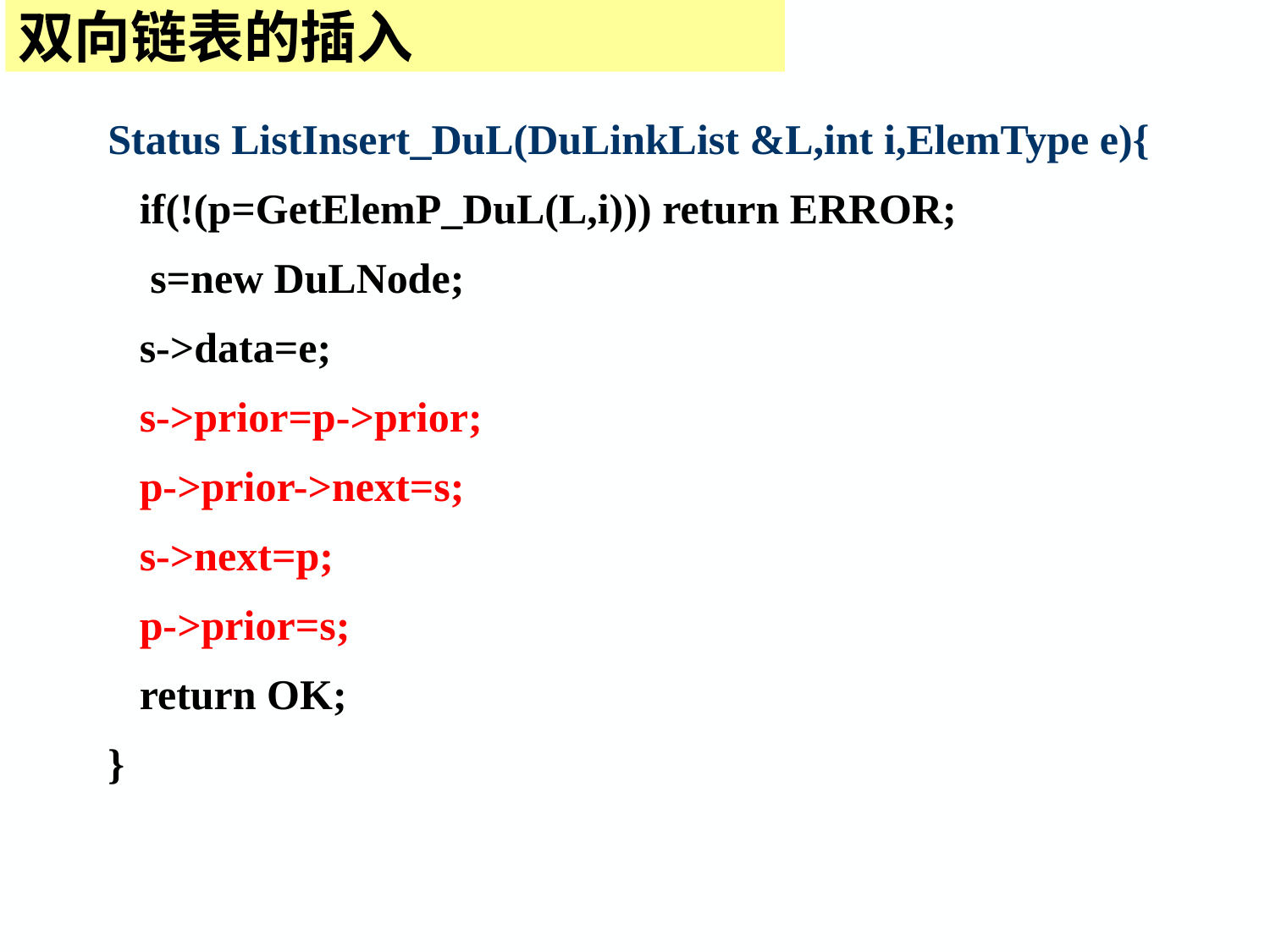

双向链表的插入
Status ListInsert_DuL(DuLinkList &L,int i,ElemType e){
   if(!(p=GetElemP_DuL(L,i))) return ERROR;
    s=new DuLNode;
   s->data=e;
   s->prior=p->prior;
   p->prior->next=s;
   s->next=p;
   p->prior=s;
   return OK;
}